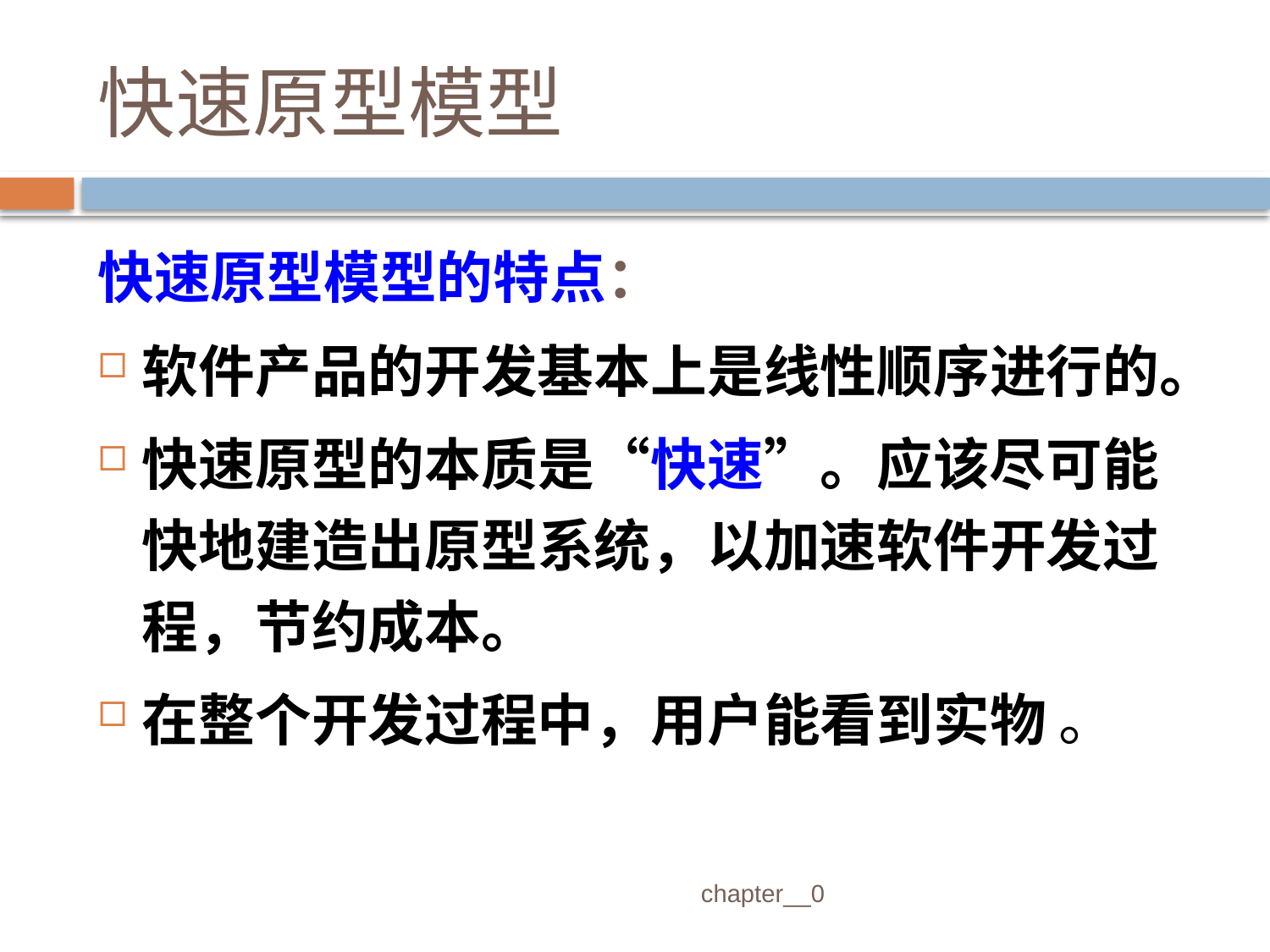

# 快速原型模型
57
快速原型模型的特点：
软件产品的开发基本上是线性顺序进行的。
快速原型的本质是“快速”。应该尽可能快地建造出原型系统，以加速软件开发过程，节约成本。
在整个开发过程中，用户能看到实物 。
 chapter__0